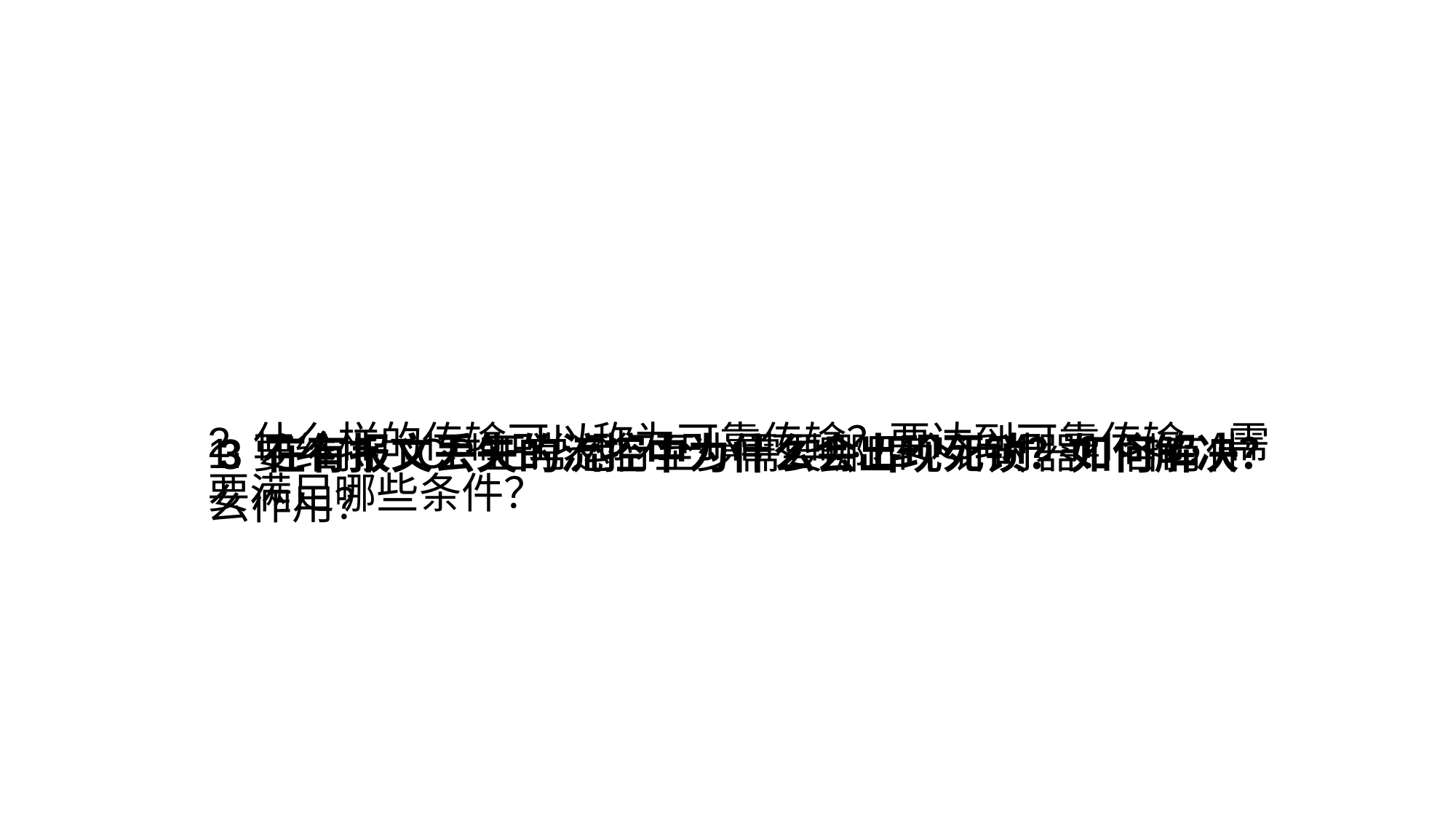

2.什么样的传输可以称为可靠传输？要达到可靠传输，需要满足哪些条件？
1.要维持TCP正常运行至少需要哪四个计时器？各有什么作用？
3 在有报文丢失的流控中为什么会出现死锁？如何解决？